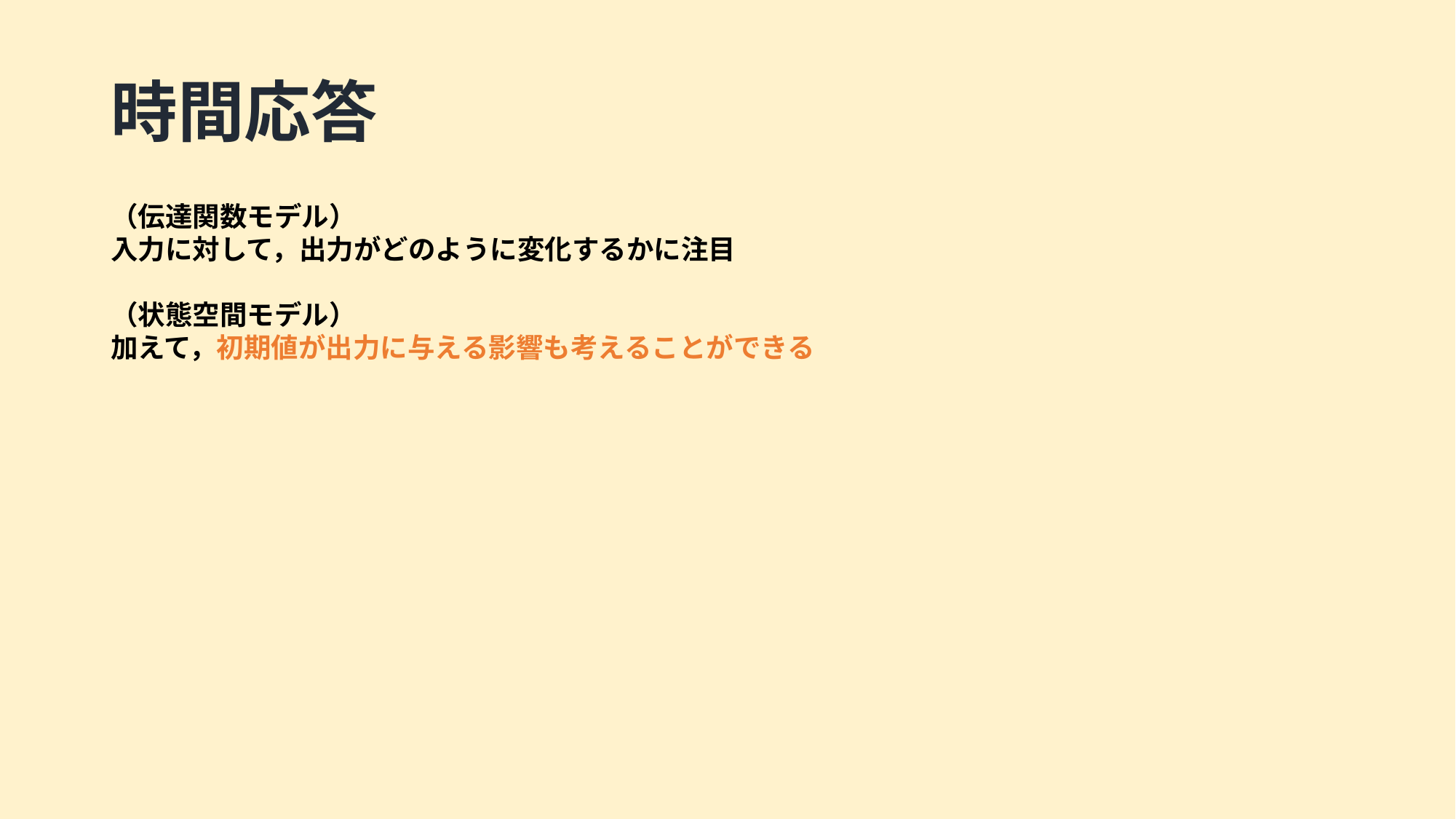

# 時間応答
（伝達関数モデル）
入力に対して，出力がどのように変化するかに注目

（状態空間モデル）
加えて，初期値が出力に与える影響も考えることができる